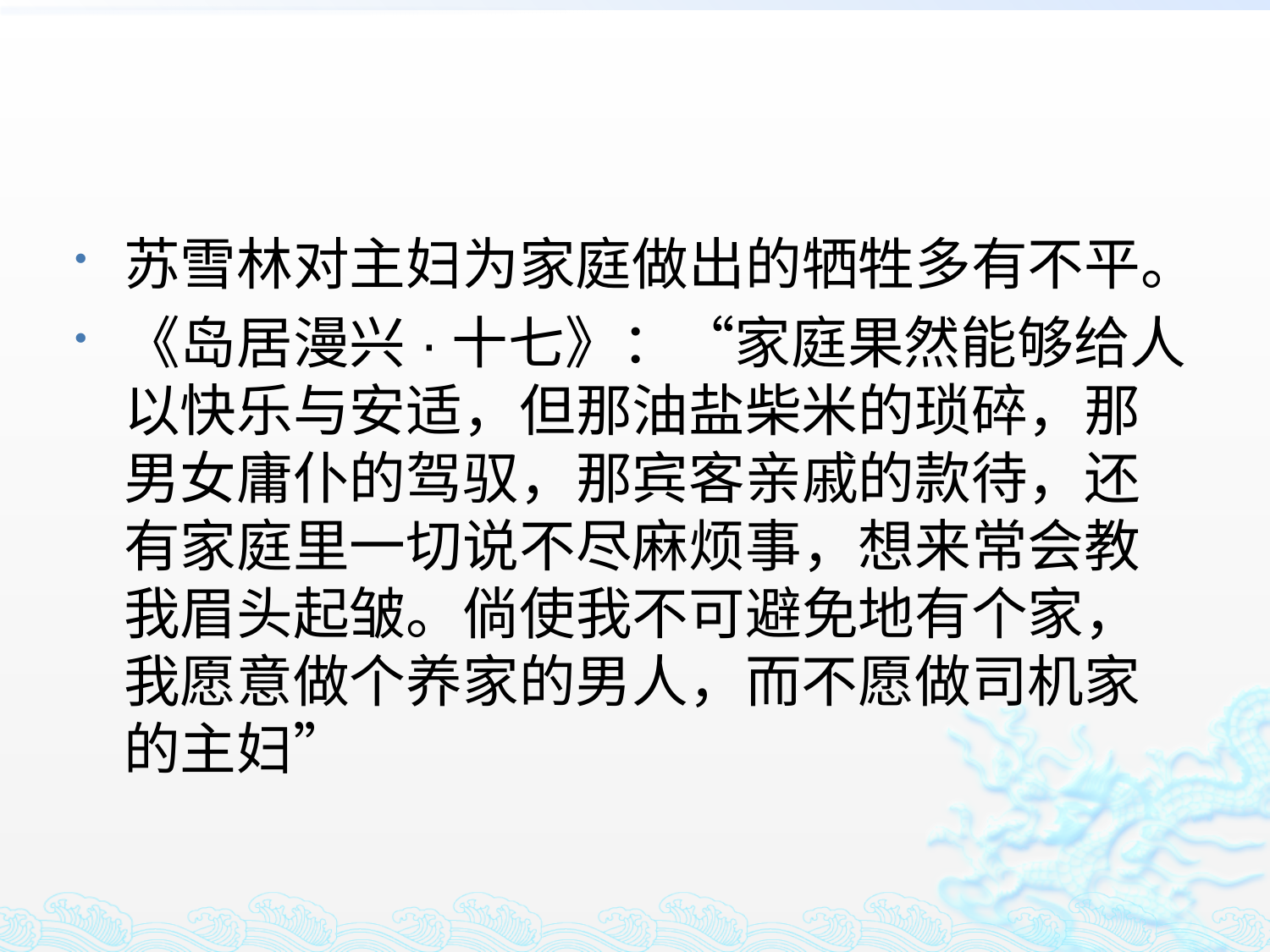

#
苏雪林对主妇为家庭做出的牺牲多有不平。
《岛居漫兴·十七》：“家庭果然能够给人以快乐与安适，但那油盐柴米的琐碎，那男女庸仆的驾驭，那宾客亲戚的款待，还有家庭里一切说不尽麻烦事，想来常会教我眉头起皱。倘使我不可避免地有个家，我愿意做个养家的男人，而不愿做司机家的主妇”